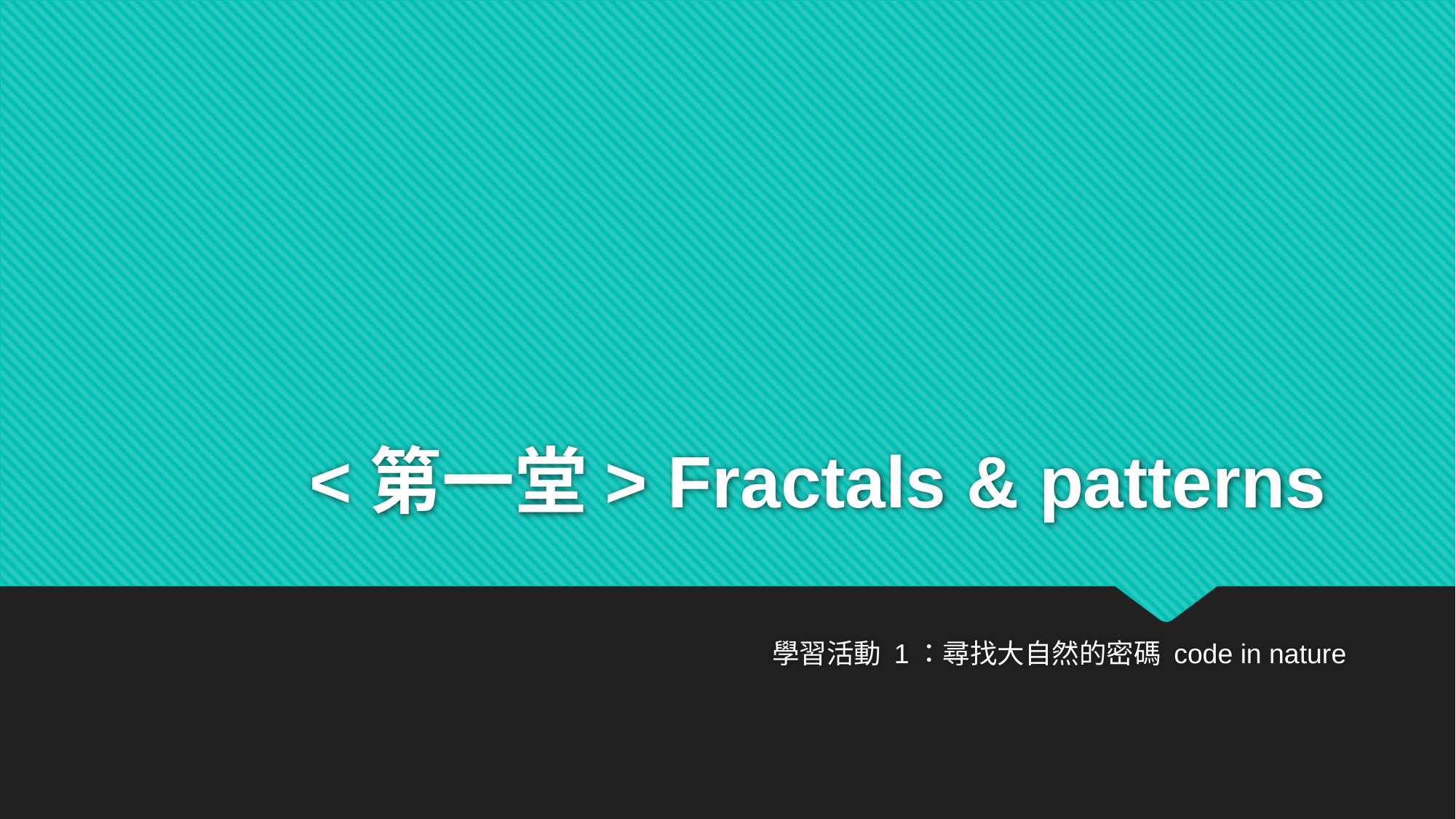

# <第一堂> Fractals & patterns
學習活動 1：尋找大自然的密碼 code in nature